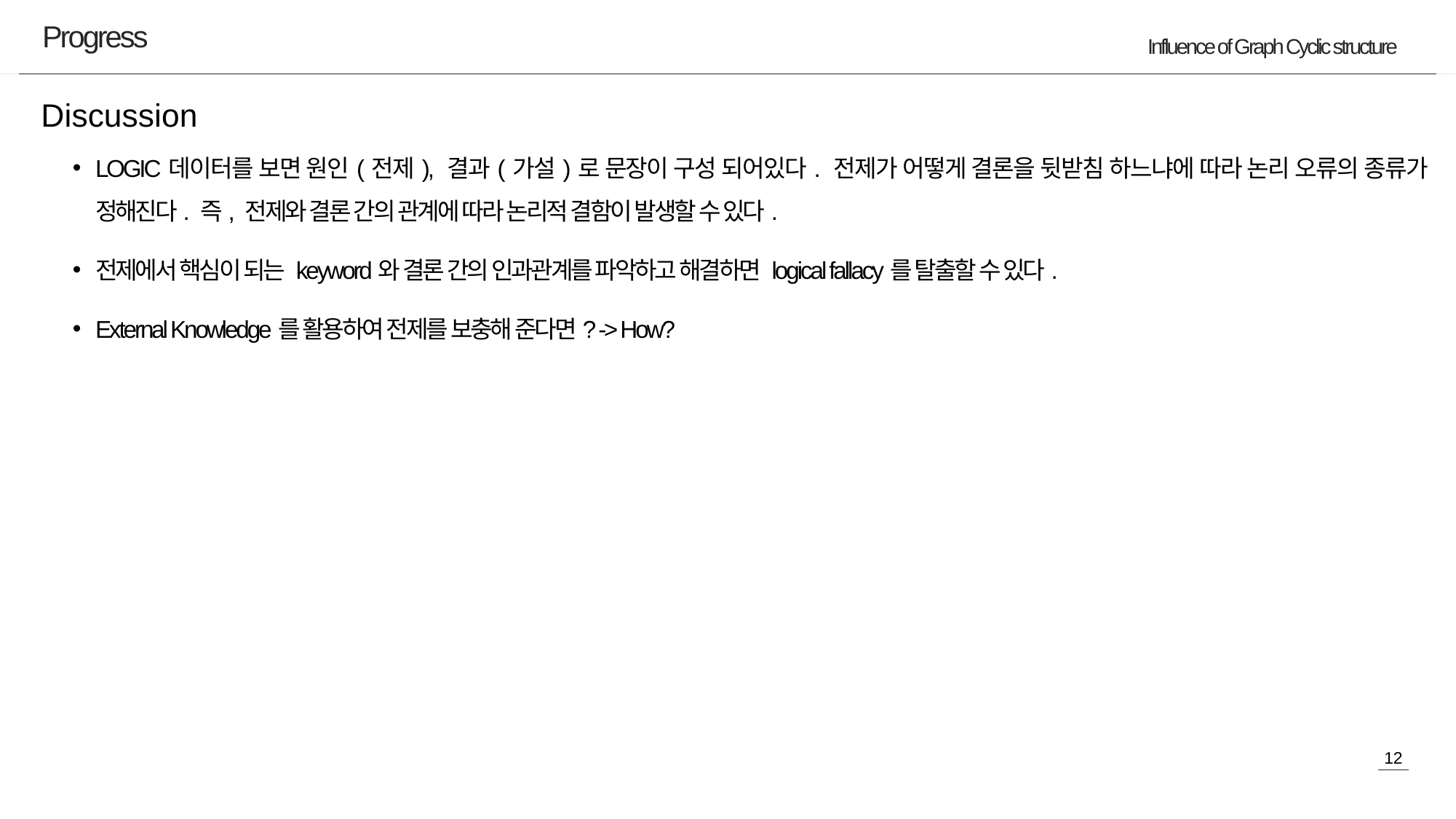

Progress
Discussion
LOGIC데이터를 보면 원인(전제), 결과(가설)로 문장이 구성 되어있다. 전제가 어떻게 결론을 뒷받침 하느냐에 따라 논리 오류의 종류가 정해진다. 즉, 전제와 결론 간의 관계에 따라 논리적 결함이 발생할 수 있다.
전제에서 핵심이 되는 keyword와 결론 간의 인과관계를 파악하고 해결하면 logical fallacy를 탈출할 수 있다.
External Knowledge를 활용하여 전제를 보충해 준다면? -> How?